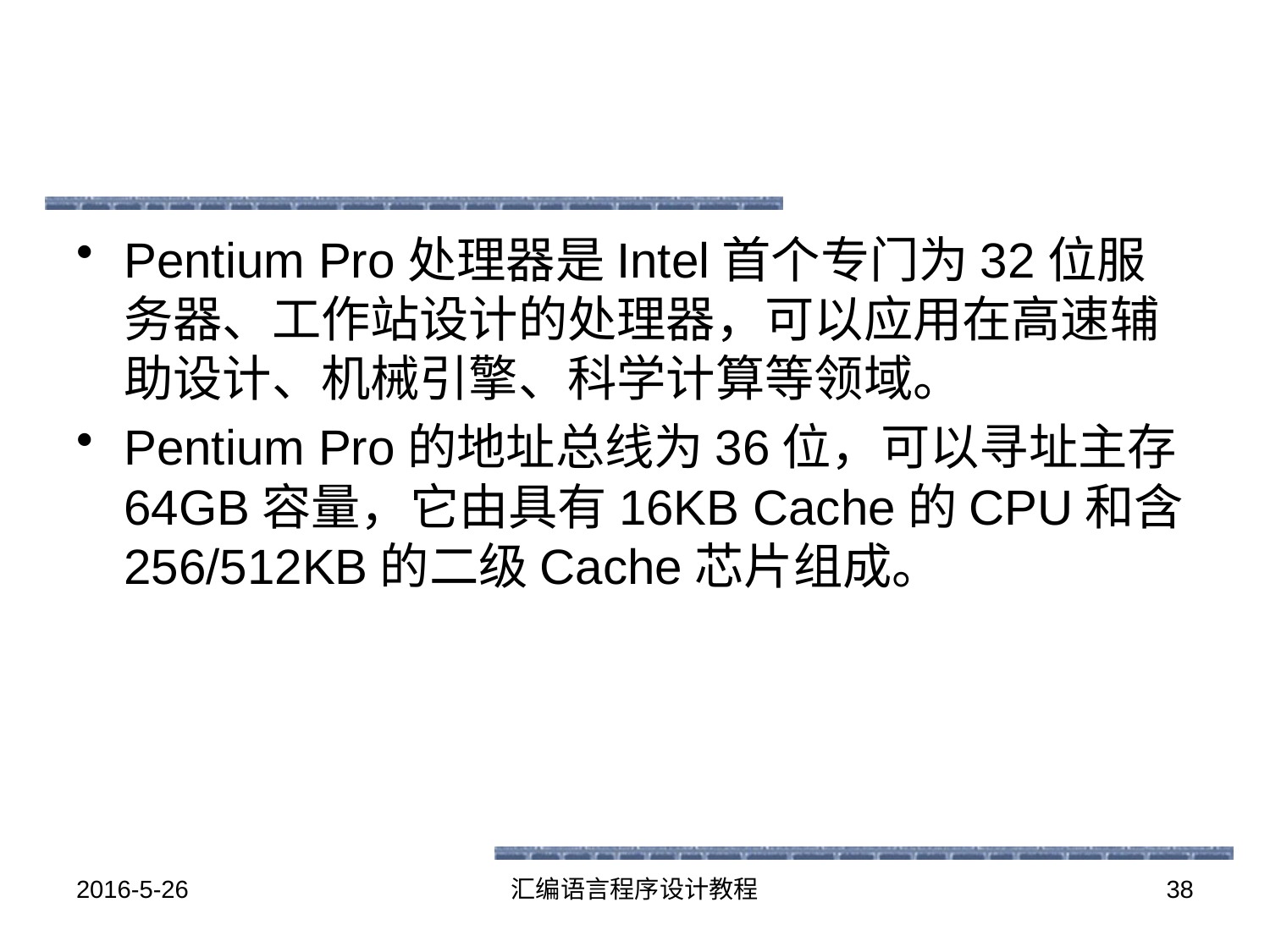

Pentium Pro处理器是Intel首个专门为32位服务器、工作站设计的处理器，可以应用在高速辅助设计、机械引擎、科学计算等领域。
Pentium Pro的地址总线为36位，可以寻址主存64GB容量，它由具有16KB Cache的CPU和含256/512KB的二级Cache芯片组成。
2016-5-26
汇编语言程序设计教程
38